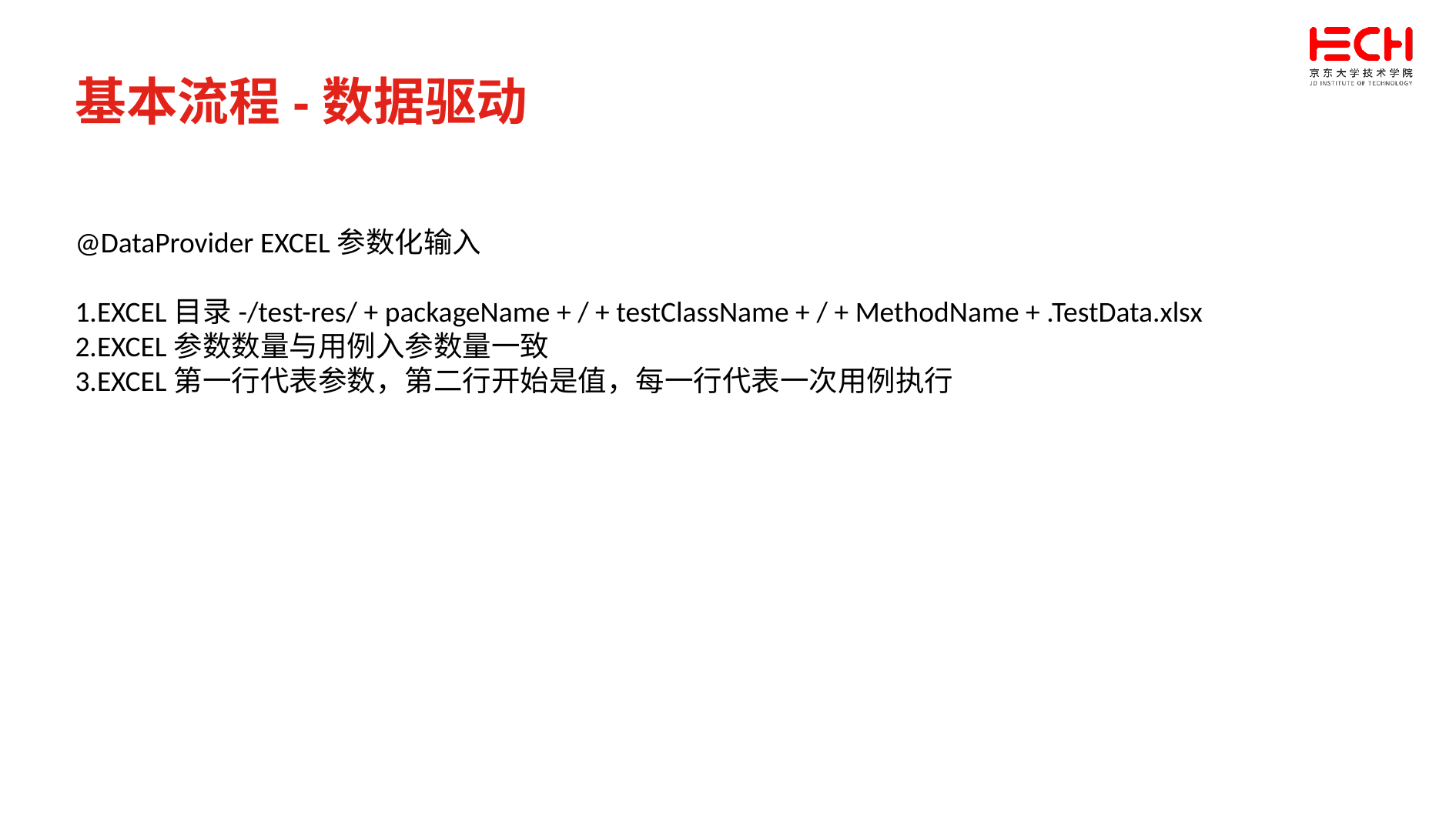

基本流程-数据驱动
@DataProvider EXCEL参数化输入

1.EXCEL目录-/test-res/ + packageName + / + testClassName + / + MethodName + .TestData.xlsx
2.EXCEL参数数量与用例入参数量一致
3.EXCEL第一行代表参数，第二行开始是值，每一行代表一次用例执行